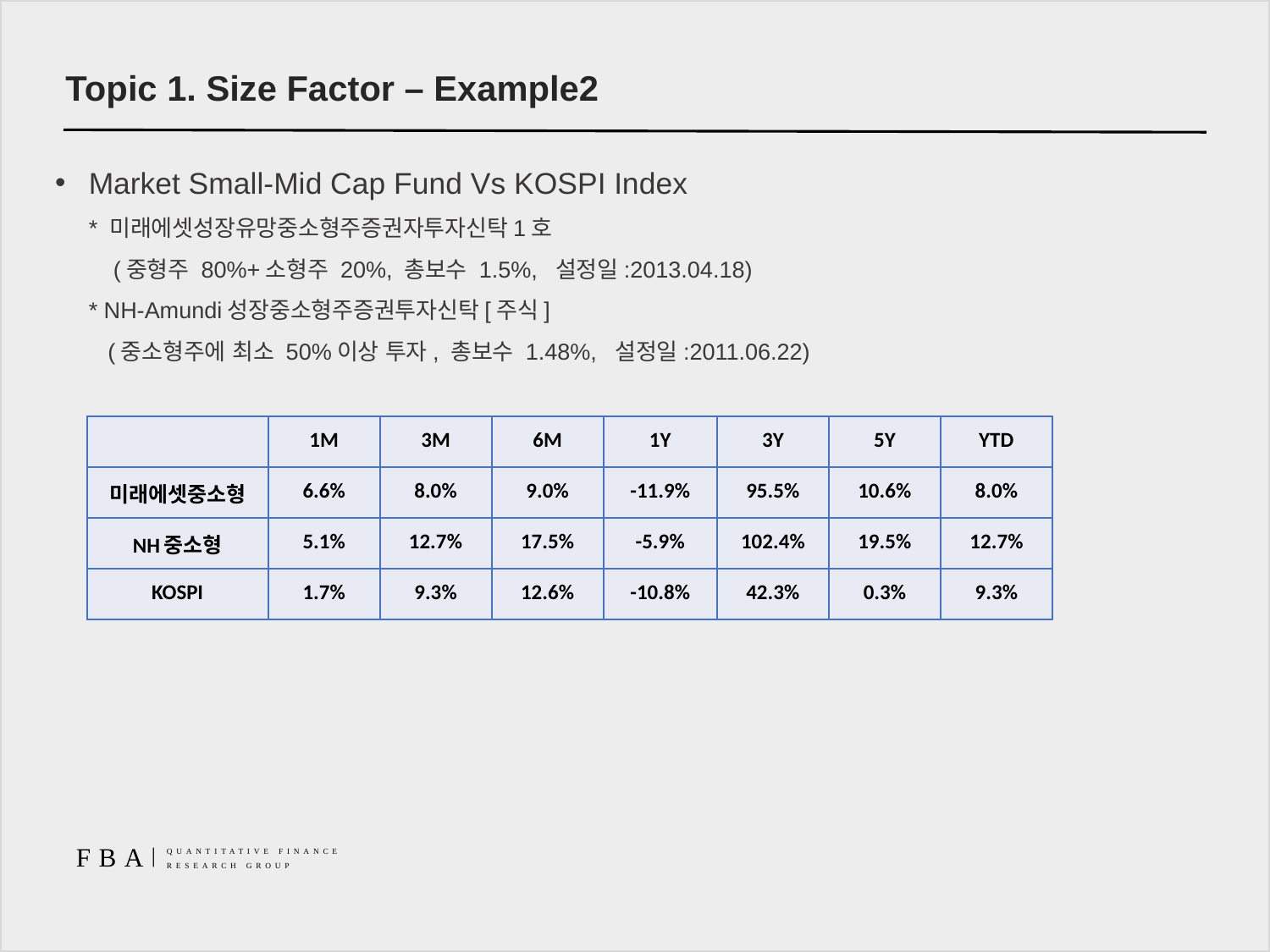

Topic 1. Size Factor – Example2
Market Small-Mid Cap Fund Vs KOSPI Index
* 미래에셋성장유망중소형주증권자투자신탁1호
   (중형주 80%+소형주 20%, 총보수 1.5%,  설정일:2013.04.18)
* NH-Amundi성장중소형주증권투자신탁[주식]
   (중소형주에 최소 50%이상 투자, 총보수 1.48%,  설정일:2011.06.22)

|  | 1M | 3M | 6M | 1Y | 3Y | 5Y | YTD |
| --- | --- | --- | --- | --- | --- | --- | --- |
| 미래에셋중소형 | 6.6% | 8.0% | 9.0% | -11.9% | 95.5% | 10.6% | 8.0% |
| NH중소형 | 5.1% | 12.7% | 17.5% | -5.9% | 102.4% | 19.5% | 12.7% |
| KOSPI | 1.7% | 9.3% | 12.6% | -10.8% | 42.3% | 0.3% | 9.3% |
FBA
|
QUANTITATIVE FINANCE
RESEARCH GROUP